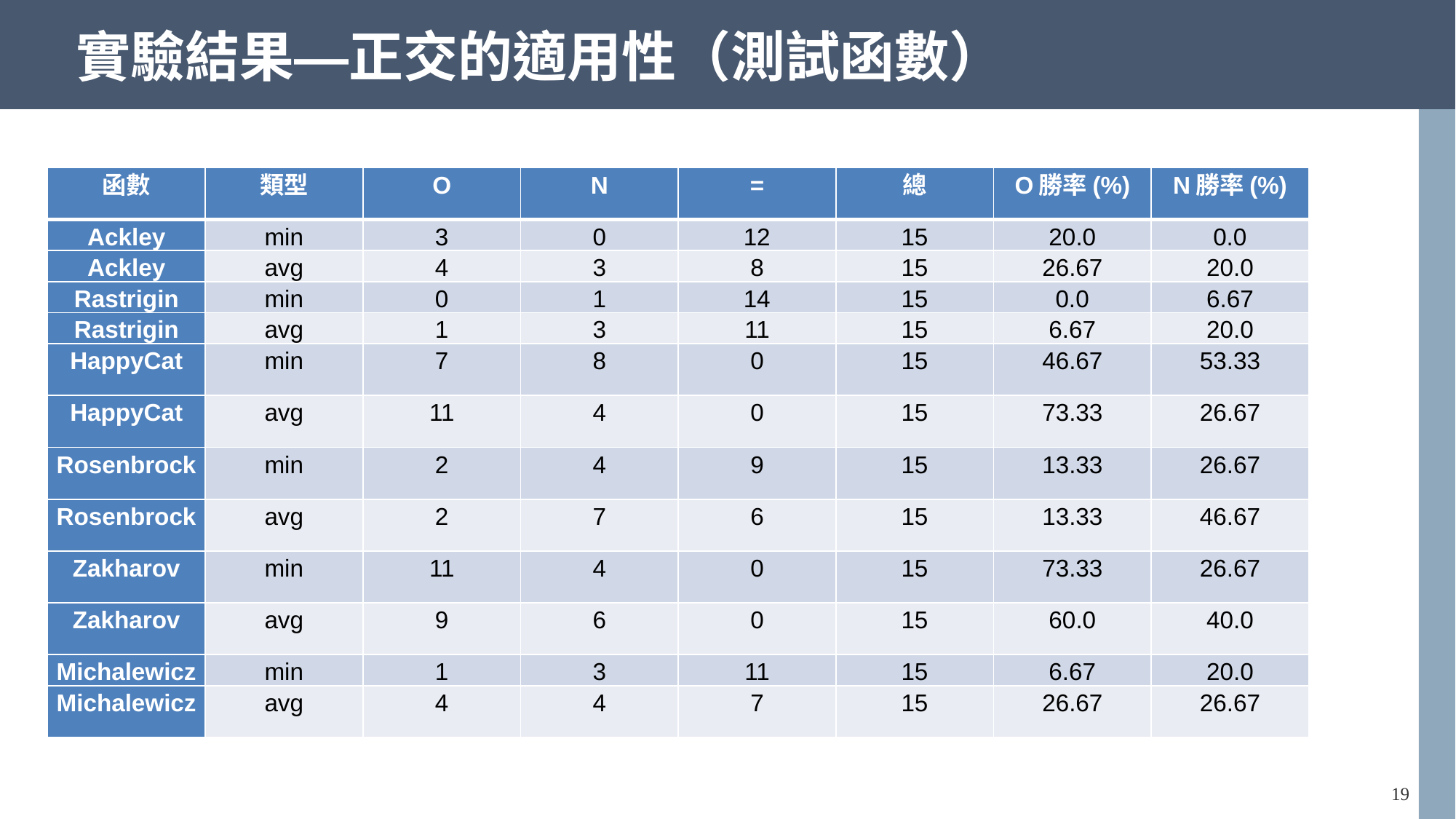

# 實驗結果—正交的適用性（測試函數）
| 函數 | 類型 | O | N | = | 總 | O勝率(%) | N勝率(%) |
| --- | --- | --- | --- | --- | --- | --- | --- |
| Ackley | min | 3 | 0 | 12 | 15 | 20.0 | 0.0 |
| Ackley | avg | 4 | 3 | 8 | 15 | 26.67 | 20.0 |
| Rastrigin | min | 0 | 1 | 14 | 15 | 0.0 | 6.67 |
| Rastrigin | avg | 1 | 3 | 11 | 15 | 6.67 | 20.0 |
| HappyCat | min | 7 | 8 | 0 | 15 | 46.67 | 53.33 |
| HappyCat | avg | 11 | 4 | 0 | 15 | 73.33 | 26.67 |
| Rosenbrock | min | 2 | 4 | 9 | 15 | 13.33 | 26.67 |
| Rosenbrock | avg | 2 | 7 | 6 | 15 | 13.33 | 46.67 |
| Zakharov | min | 11 | 4 | 0 | 15 | 73.33 | 26.67 |
| Zakharov | avg | 9 | 6 | 0 | 15 | 60.0 | 40.0 |
| Michalewicz | min | 1 | 3 | 11 | 15 | 6.67 | 20.0 |
| Michalewicz | avg | 4 | 4 | 7 | 15 | 26.67 | 26.67 |
19